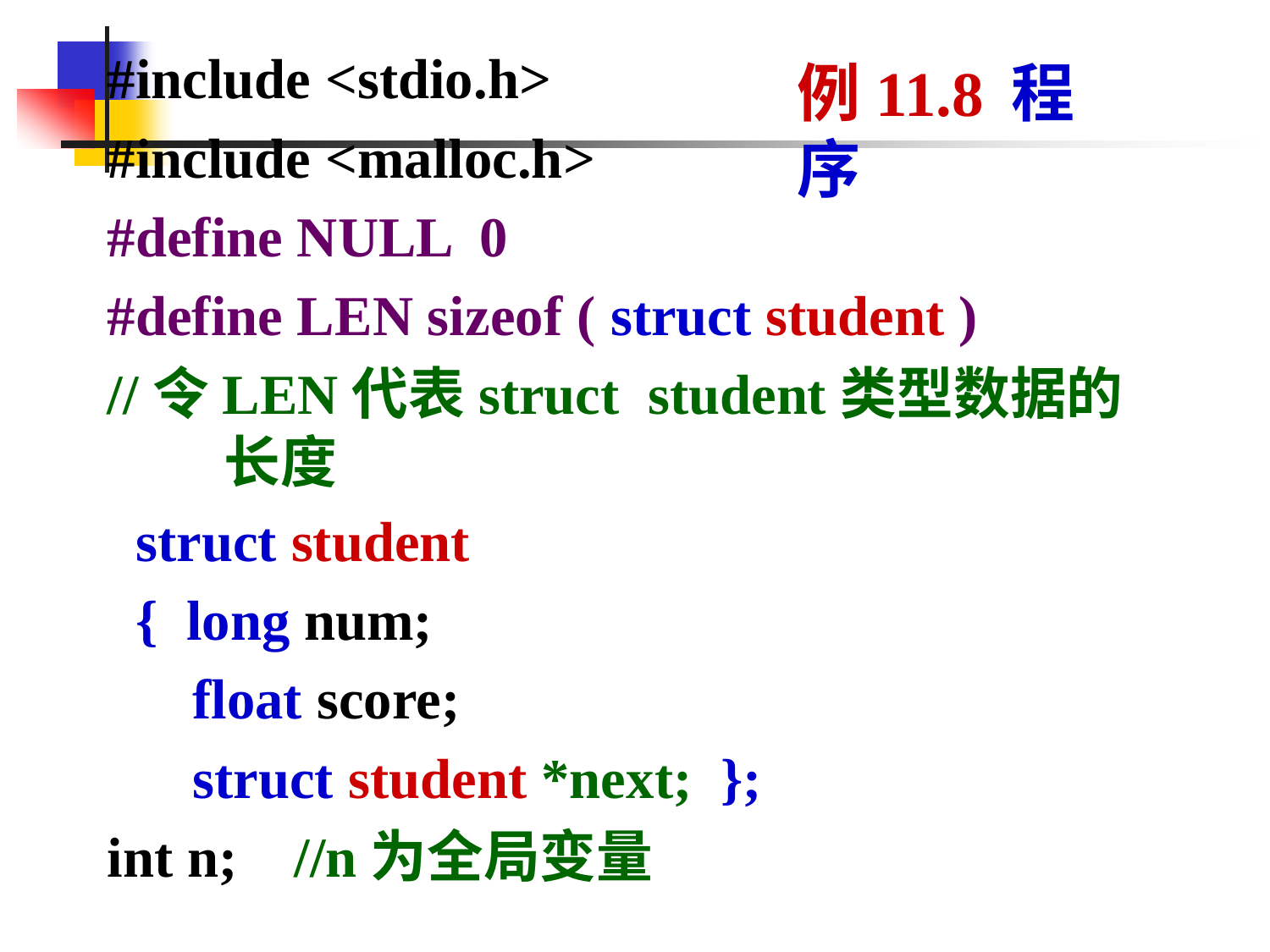

#include <stdio.h>
#include <malloc.h>
#define NULL  0
#define LEN sizeof ( struct student )
//令LEN代表struct  student类型数据的长度
  struct student
  {  long num;
      float score;
      struct student *next;  };
int n;    //n为全局变量
例11.8 程序